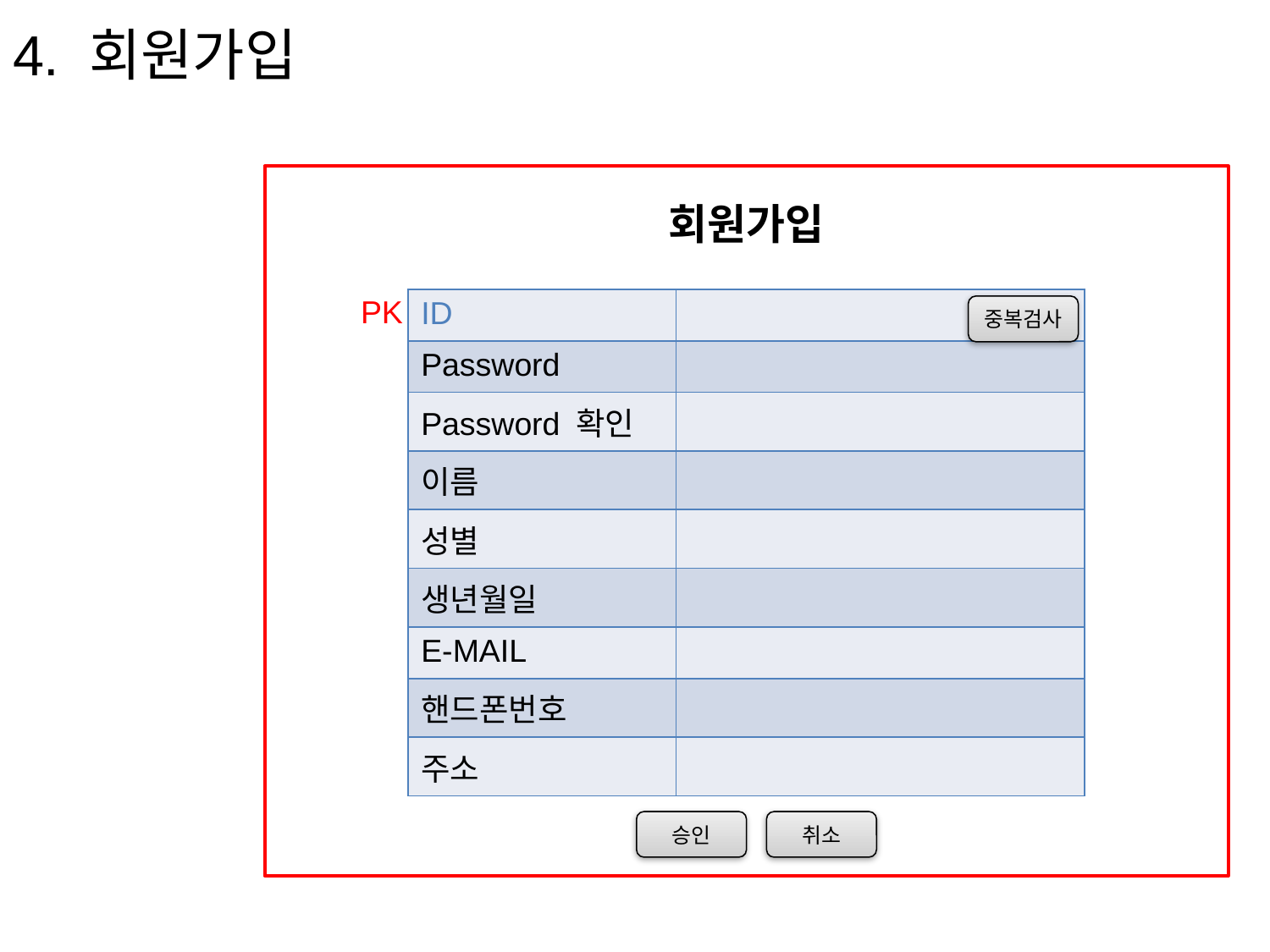

4. 회원가입

회원가입
PK
| ID |  |
| --- | --- |
| Password |  |
| Password 확인 |  |
| 이름 |  |
| 성별 |  |
| 생년월일 |  |
| E-MAIL |  |
| 핸드폰번호 |  |
| 주소 |  |
중복검사
승인
취소